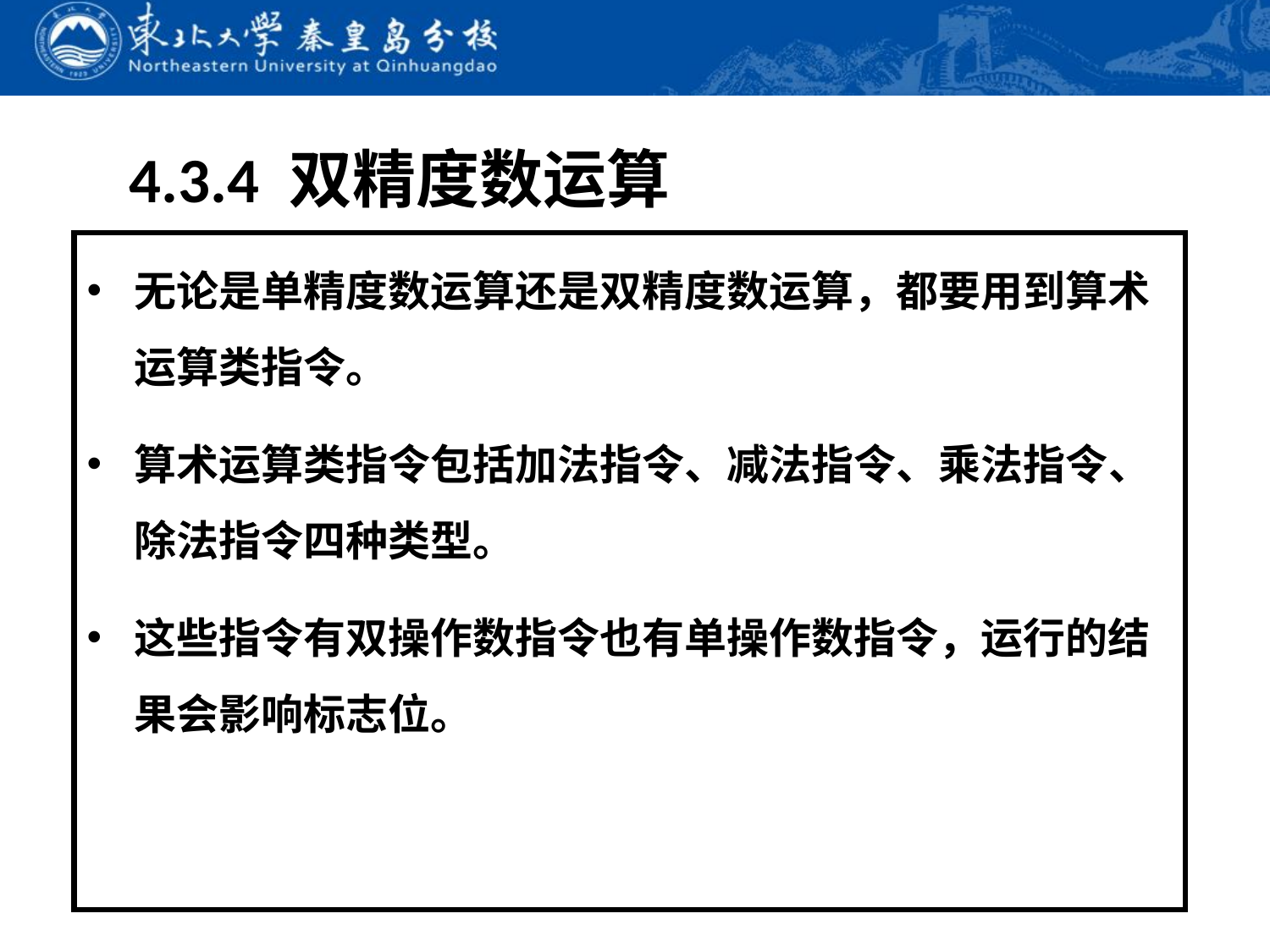

# 4.3.4 双精度数运算
无论是单精度数运算还是双精度数运算，都要用到算术运算类指令。
算术运算类指令包括加法指令、减法指令、乘法指令、除法指令四种类型。
这些指令有双操作数指令也有单操作数指令，运行的结果会影响标志位。